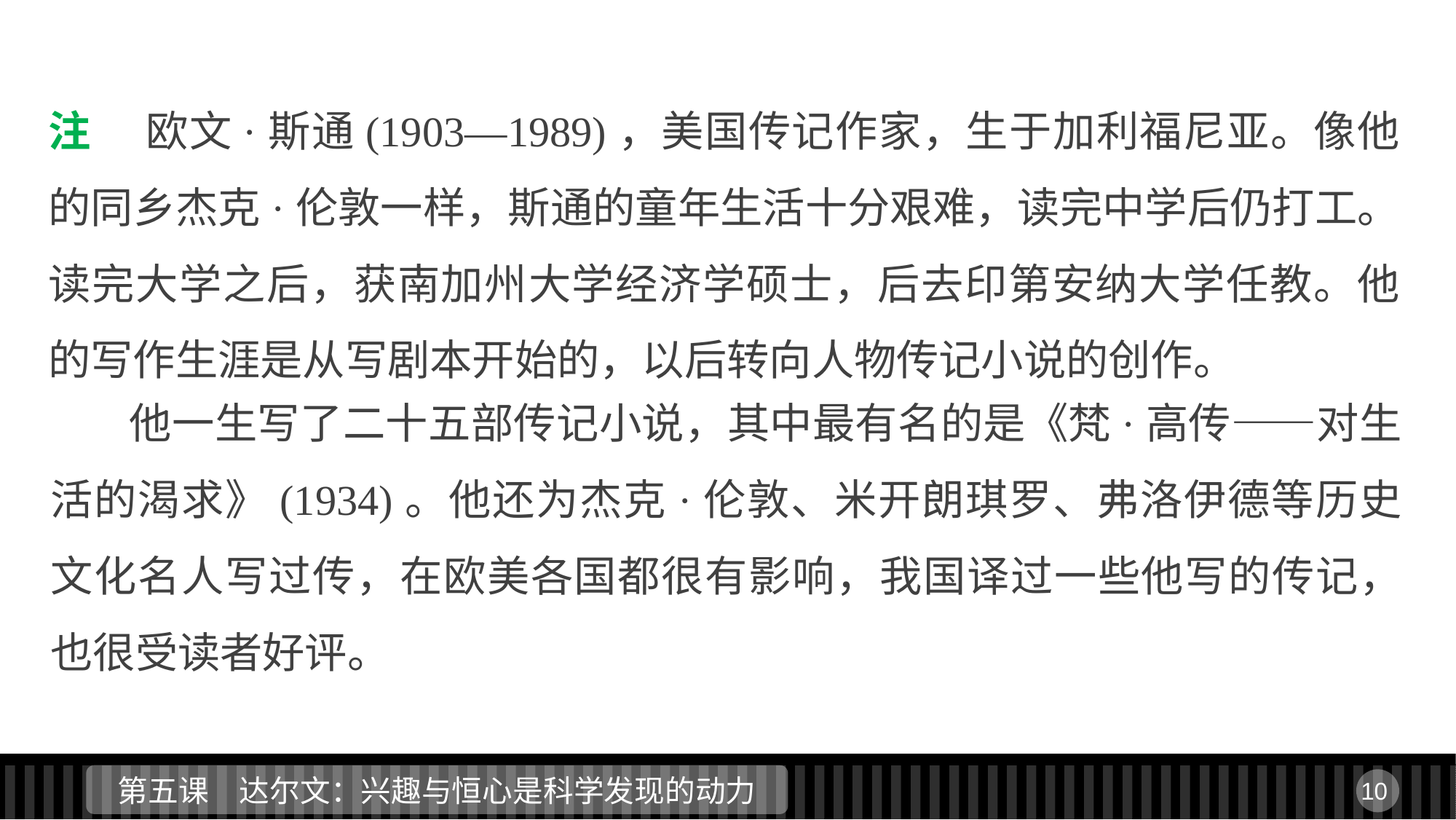

注 　欧文·斯通(1903—1989)，美国传记作家，生于加利福尼亚。像他的同乡杰克·伦敦一样，斯通的童年生活十分艰难，读完中学后仍打工。读完大学之后，获南加州大学经济学硕士，后去印第安纳大学任教。他的写作生涯是从写剧本开始的，以后转向人物传记小说的创作。
       他一生写了二十五部传记小说，其中最有名的是《梵·高传——对生活的渴求》(1934)。他还为杰克·伦敦、米开朗琪罗、弗洛伊德等历史文化名人写过传，在欧美各国都很有影响，我国译过一些他写的传记，也很受读者好评。